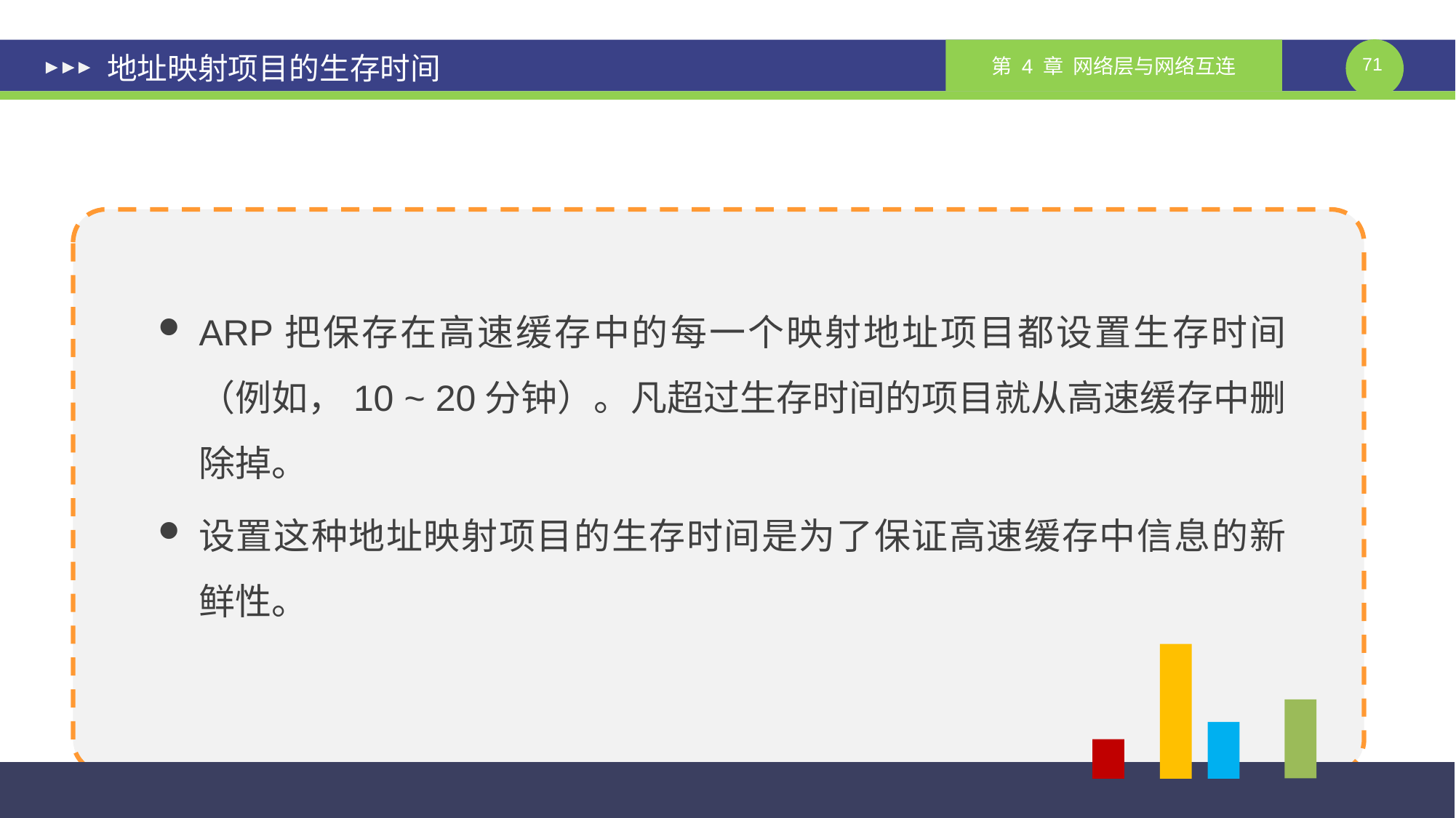

# 地址映射项目的生存时间

ARP把保存在高速缓存中的每一个映射地址项目都设置生存时间（例如，10 ~ 20分钟）。凡超过生存时间的项目就从高速缓存中删除掉。
设置这种地址映射项目的生存时间是为了保证高速缓存中信息的新鲜性。

课件制作人：谢钧  谢希仁